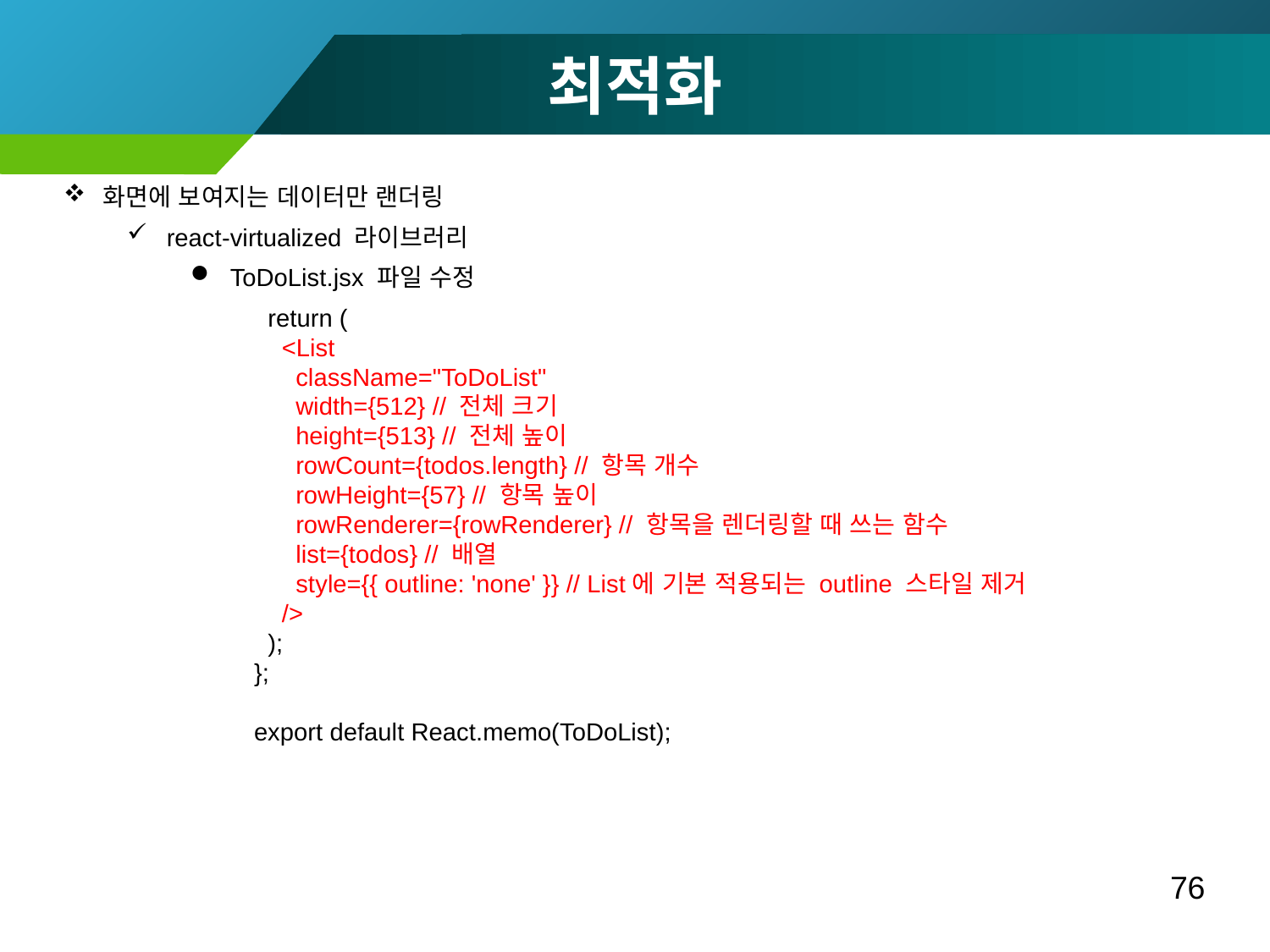

최적화
화면에 보여지는 데이터만 랜더링
react-virtualized 라이브러리
ToDoList.jsx 파일 수정
  return (
    <List
      className="ToDoList"
      width={512} // 전체 크기
      height={513} // 전체 높이
      rowCount={todos.length} // 항목 개수
      rowHeight={57} // 항목 높이
      rowRenderer={rowRenderer} // 항목을 렌더링할 때 쓰는 함수
      list={todos} // 배열
      style={{ outline: 'none' }} // List에 기본 적용되는 outline 스타일 제거
    />
  );
};

export default React.memo(ToDoList);
76